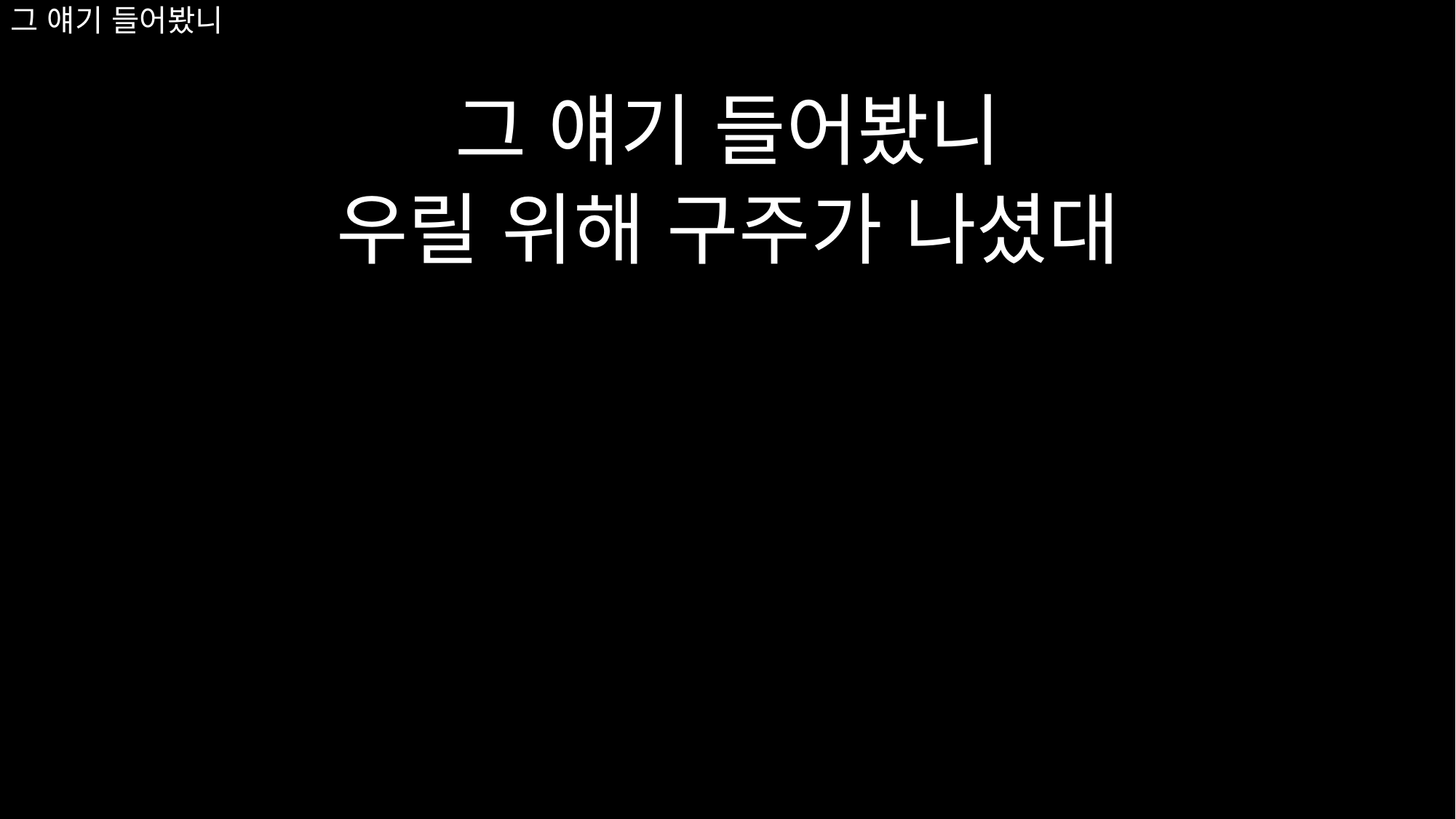

그 얘기 들어봤니
우릴 위해 구주가 나셨대

# 그 얘기 들어봤니